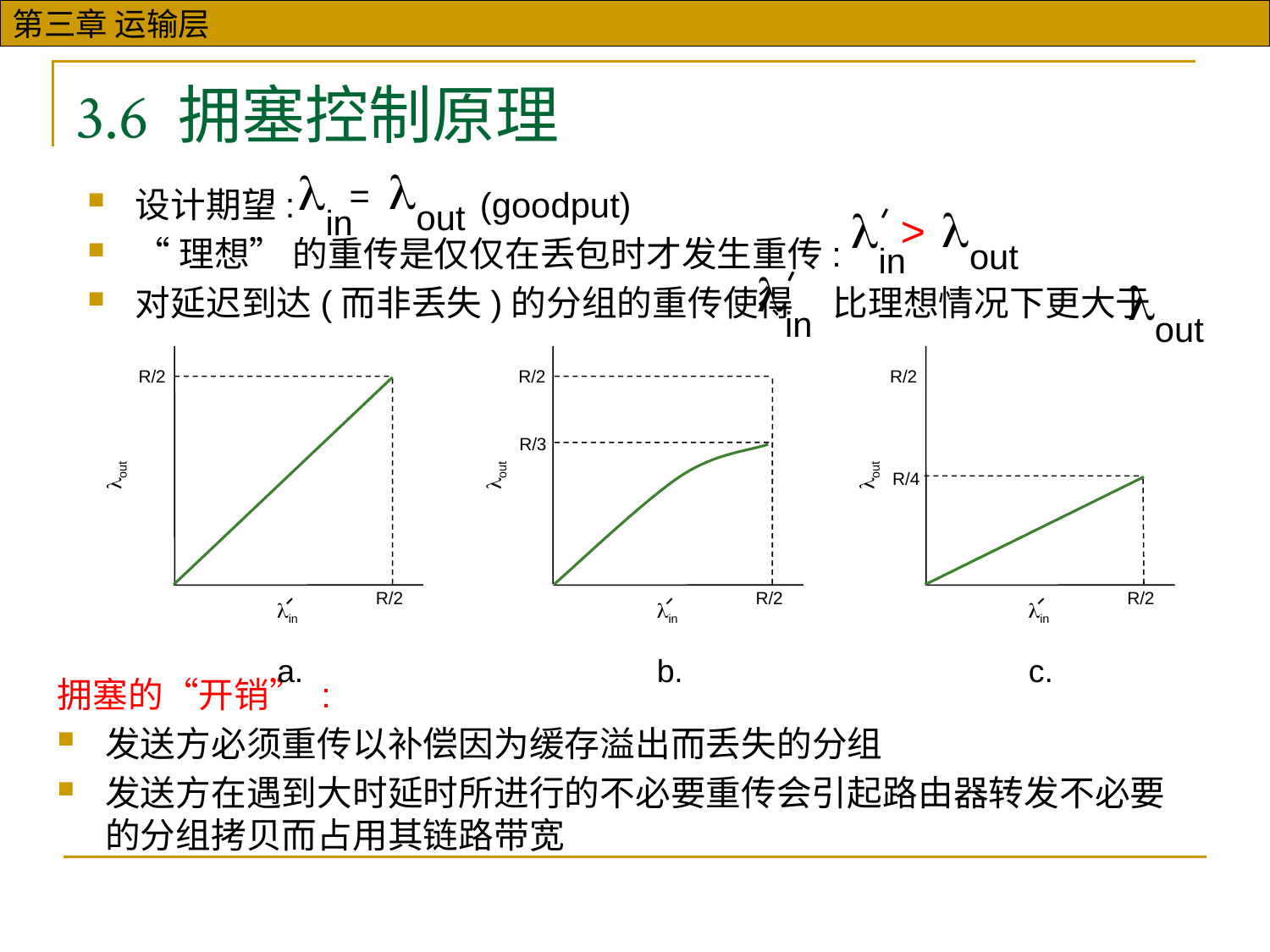

# 3.6 拥塞控制原理
λ
out
λ
in
=
设计期望:                   (goodput)
“理想” 的重传是仅仅在丢包时才发生重传:
对延迟到达(而非丢失)的分组的重传使得     比理想情况下更大于
λ
out
λ
in
>

λ
in

λ
out

R/2

λout

R/2
λin

a.

R/2

R/3

λout
λout

R/2
λin

b.

R/2

R/4

R/2
λin

c.
拥塞的“开销” :
发送方必须重传以补偿因为缓存溢出而丢失的分组
发送方在遇到大时延时所进行的不必要重传会引起路由器转发不必要的分组拷贝而占用其链路带宽

106